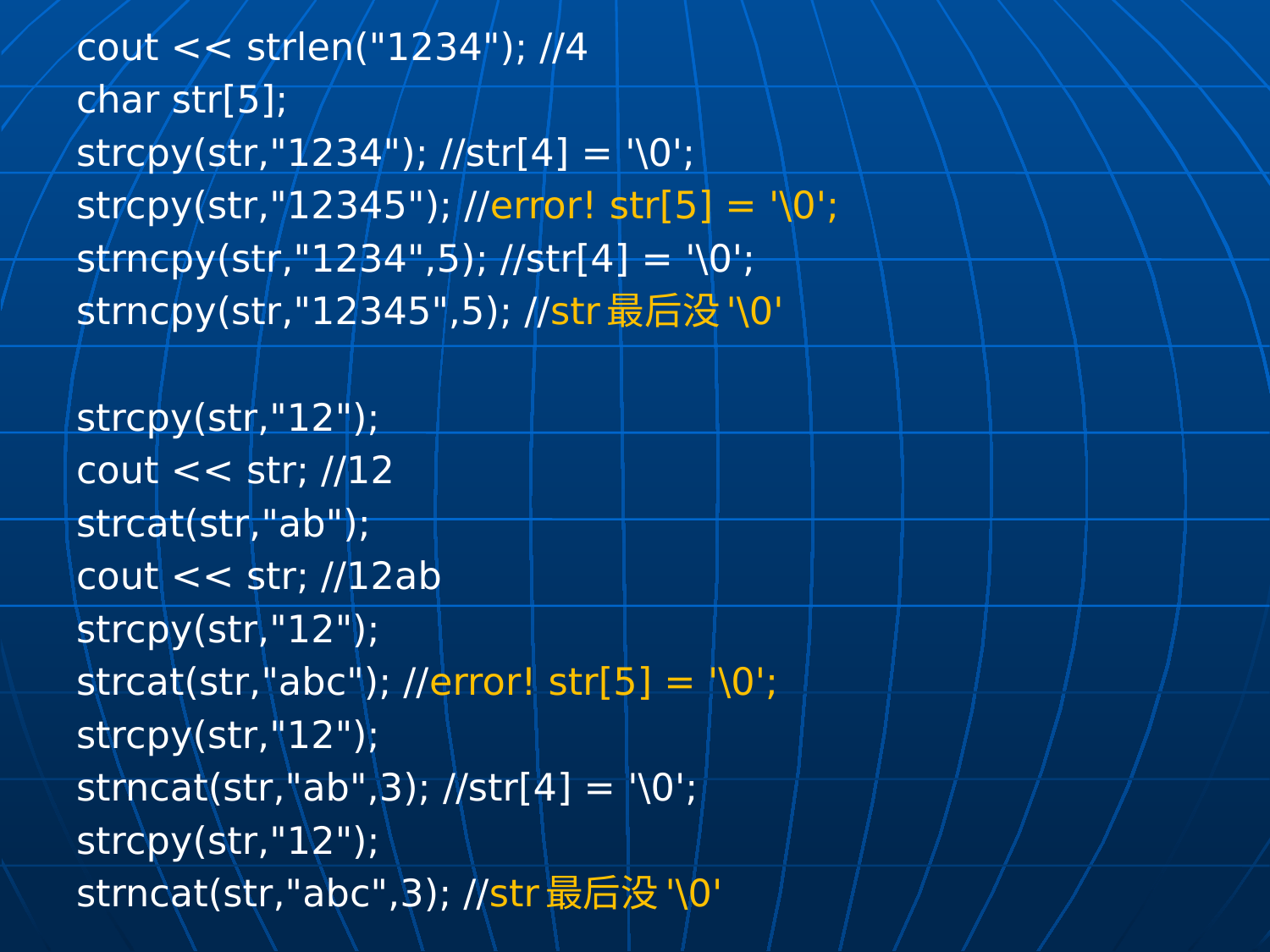

cout << strlen("1234"); //4
char str[5];
strcpy(str,"1234"); //str[4] = '\0';
strcpy(str,"12345"); //error! str[5] = '\0';
strncpy(str,"1234",5); //str[4] = '\0';
strncpy(str,"12345",5); //str最后没'\0'

strcpy(str,"12");
cout << str; //12
strcat(str,"ab");
cout << str; //12ab
strcpy(str,"12");
strcat(str,"abc"); //error! str[5] = '\0';
strcpy(str,"12");
strncat(str,"ab",3); //str[4] = '\0';
strcpy(str,"12");
strncat(str,"abc",3); //str最后没'\0'